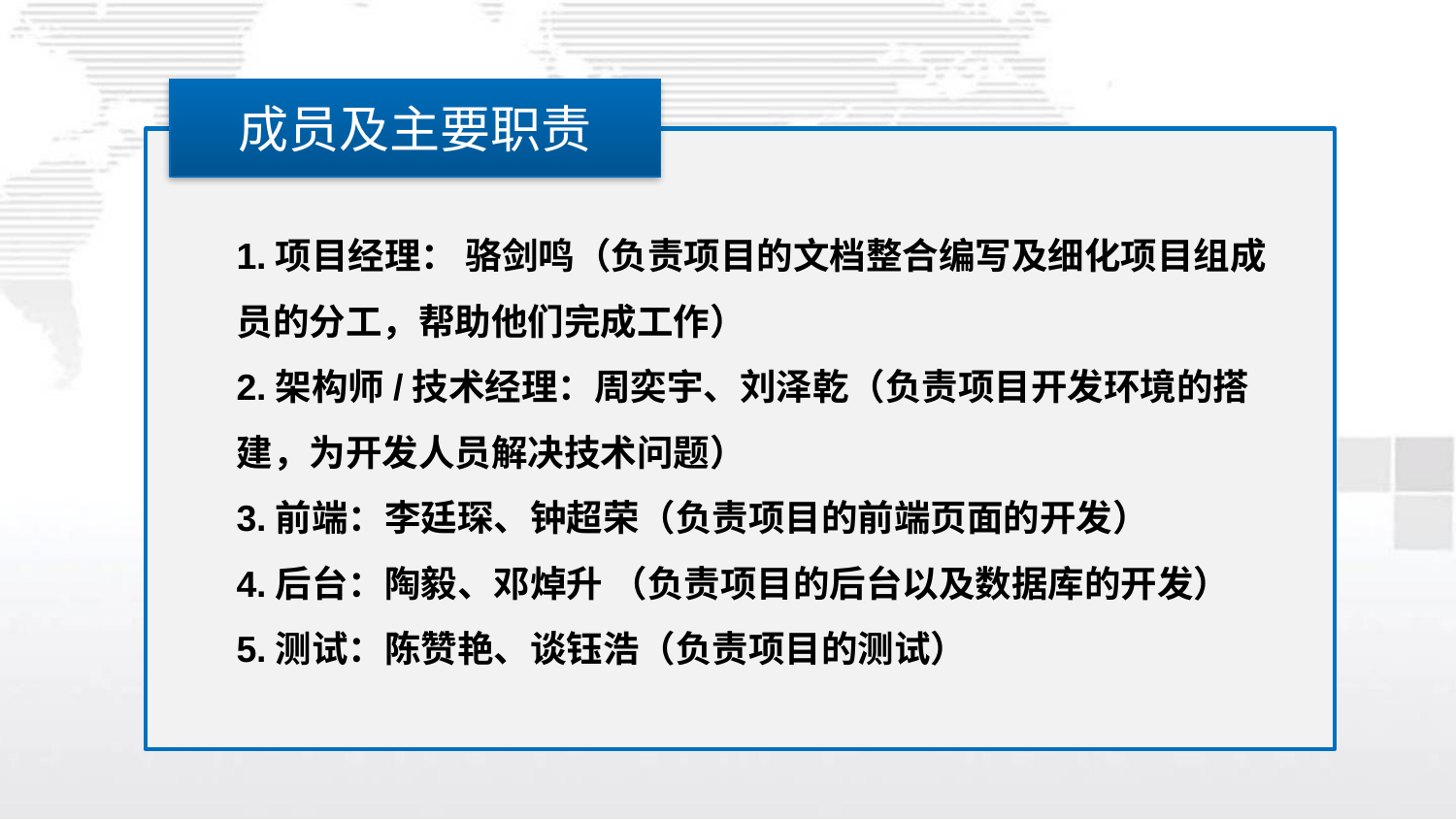

成员及主要职责

1.项目经理： 骆剑鸣（负责项目的文档整合编写及细化项目组成员的分工，帮助他们完成工作）
2.架构师/技术经理：周奕宇、刘泽乾（负责项目开发环境的搭建，为开发人员解决技术问题）
3.前端：李廷琛、钟超荣（负责项目的前端页面的开发）
4.后台：陶毅、邓焯升 （负责项目的后台以及数据库的开发）
5.测试：陈赞艳、谈钰浩（负责项目的测试）